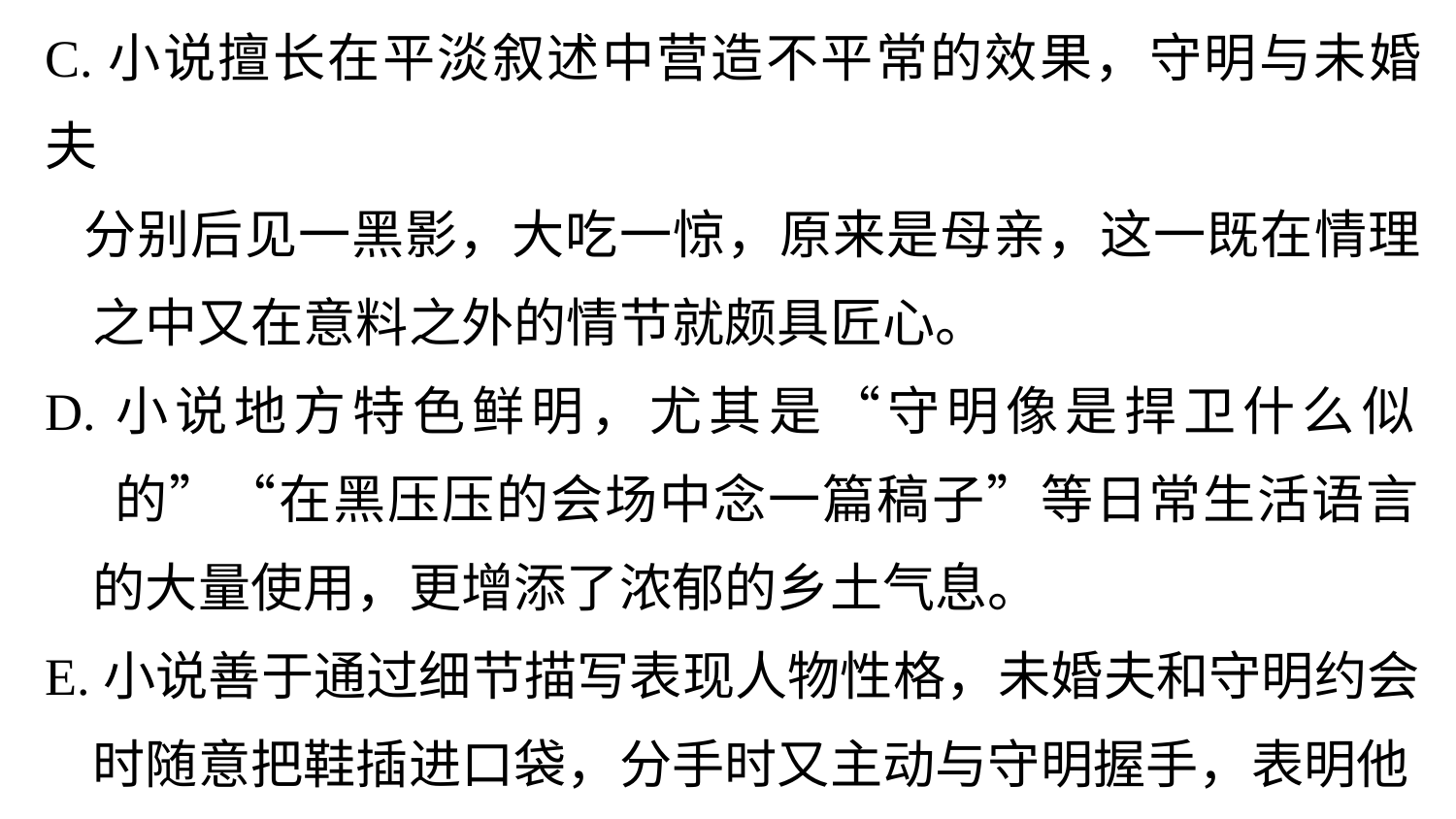

C.小说擅长在平淡叙述中营造不平常的效果，守明与未婚夫
   分别后见一黑影，大吃一惊，原来是母亲，这一既在情理
    之中又在意料之外的情节就颇具匠心。
D.小说地方特色鲜明，尤其是“守明像是捍卫什么似
     的”“在黑压压的会场中念一篇稿子”等日常生活语言
    的大量使用，更增添了浓郁的乡土气息。
E.小说善于通过细节描写表现人物性格，未婚夫和守明约会
    时随意把鞋插进口袋，分手时又主动与守明握手，表明他
    虽是一个农村青年却有现代意识。